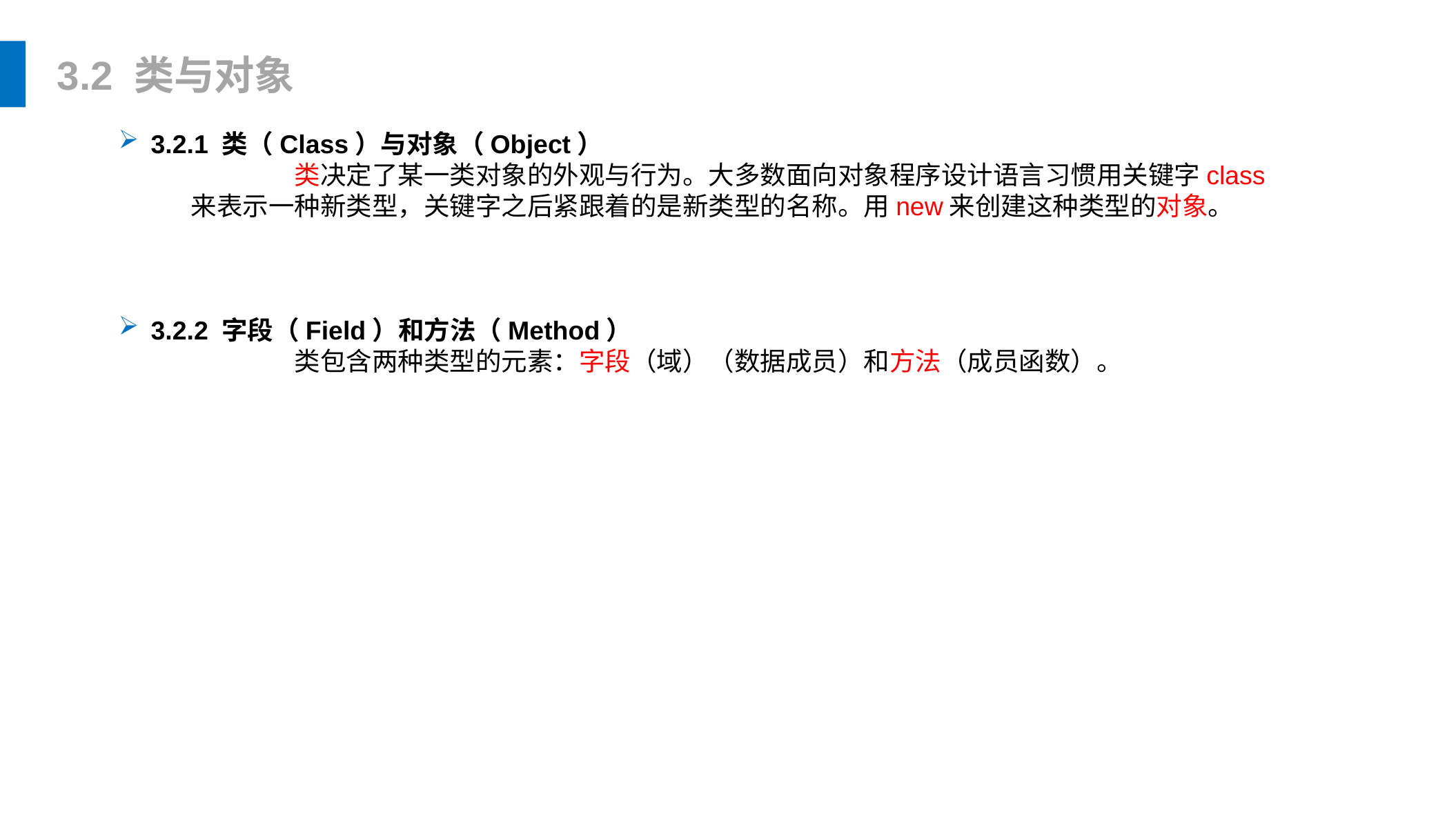

3.2 类与对象
3.2.1 类（Class）与对象（Object）
	类决定了某一类对象的外观与行为。大多数面向对象程序设计语言习惯用关键字class来表示一种新类型，关键字之后紧跟着的是新类型的名称。用new来创建这种类型的对象。

3.2.2 字段（Field）和方法（Method）
	类包含两种类型的元素：字段（域）（数据成员）和方法（成员函数）。